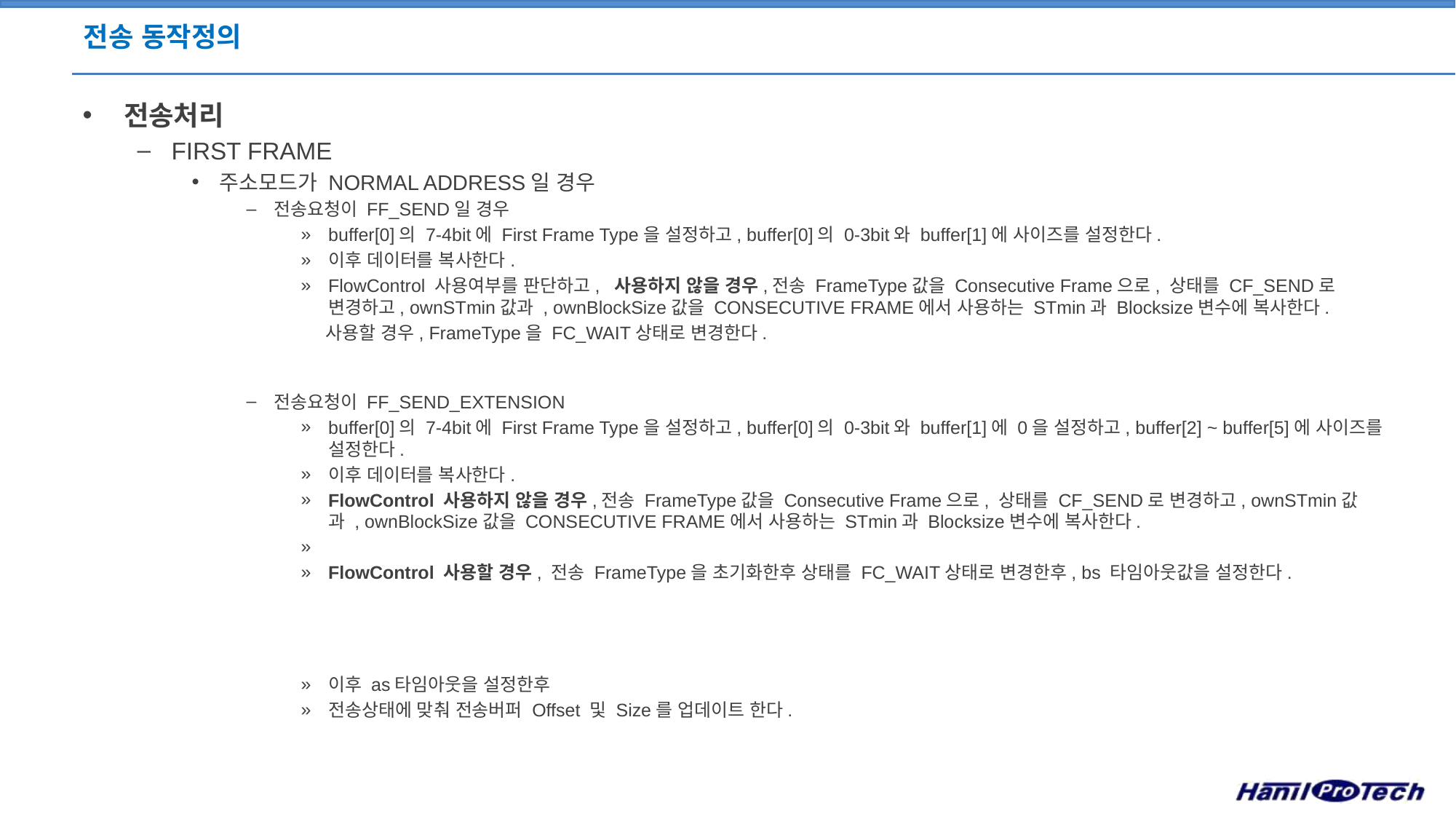

# 전송 동작정의
전송처리
FIRST FRAME
주소모드가 NORMAL ADDRESS일 경우
전송요청이 FF_SEND일 경우
buffer[0]의 7-4bit에 First Frame Type을 설정하고, buffer[0]의 0-3bit와 buffer[1]에 사이즈를 설정한다.
이후 데이터를 복사한다.
FlowControl 사용여부를 판단하고,  사용하지 않을 경우,전송 FrameType값을 Consecutive Frame으로, 상태를 CF_SEND로 변경하고, ownSTmin값과 , ownBlockSize값을 CONSECUTIVE FRAME에서 사용하는 STmin과 Blocksize변수에 복사한다.
    사용할 경우, FrameType을 FC_WAIT상태로 변경한다.

전송요청이 FF_SEND_EXTENSION
buffer[0]의 7-4bit에 First Frame Type을 설정하고, buffer[0]의 0-3bit와 buffer[1]에 0을 설정하고, buffer[2] ~ buffer[5]에 사이즈를 설정한다.
이후 데이터를 복사한다.
FlowControl 사용하지 않을 경우,전송 FrameType값을 Consecutive Frame으로, 상태를 CF_SEND로 변경하고, ownSTmin값과 , ownBlockSize값을 CONSECUTIVE FRAME에서 사용하는 STmin과 Blocksize변수에 복사한다.

FlowControl 사용할 경우, 전송 FrameType을 초기화한후 상태를 FC_WAIT상태로 변경한후, bs 타임아웃값을 설정한다.

이후 as타임아웃을 설정한후
전송상태에 맞춰 전송버퍼 Offset 및 Size를 업데이트 한다.